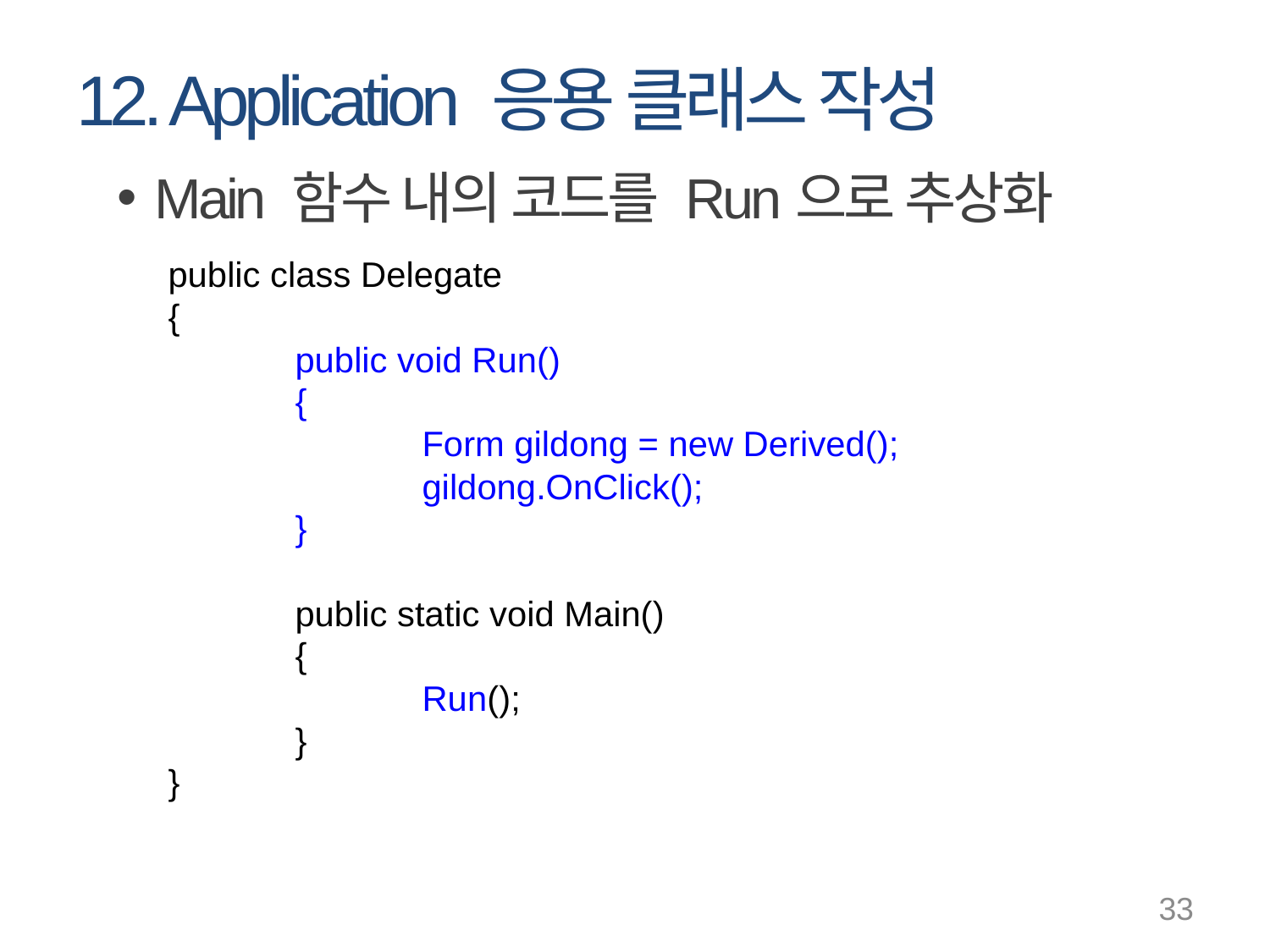

# 12. Application 응용 클래스 작성
Main 함수 내의 코드를 Run으로 추상화
public class Delegate
{
	public void Run()
	{
		Form gildong = new Derived();
		gildong.OnClick();
	}

	public static void Main()
	{
		Run();
	}
}
33